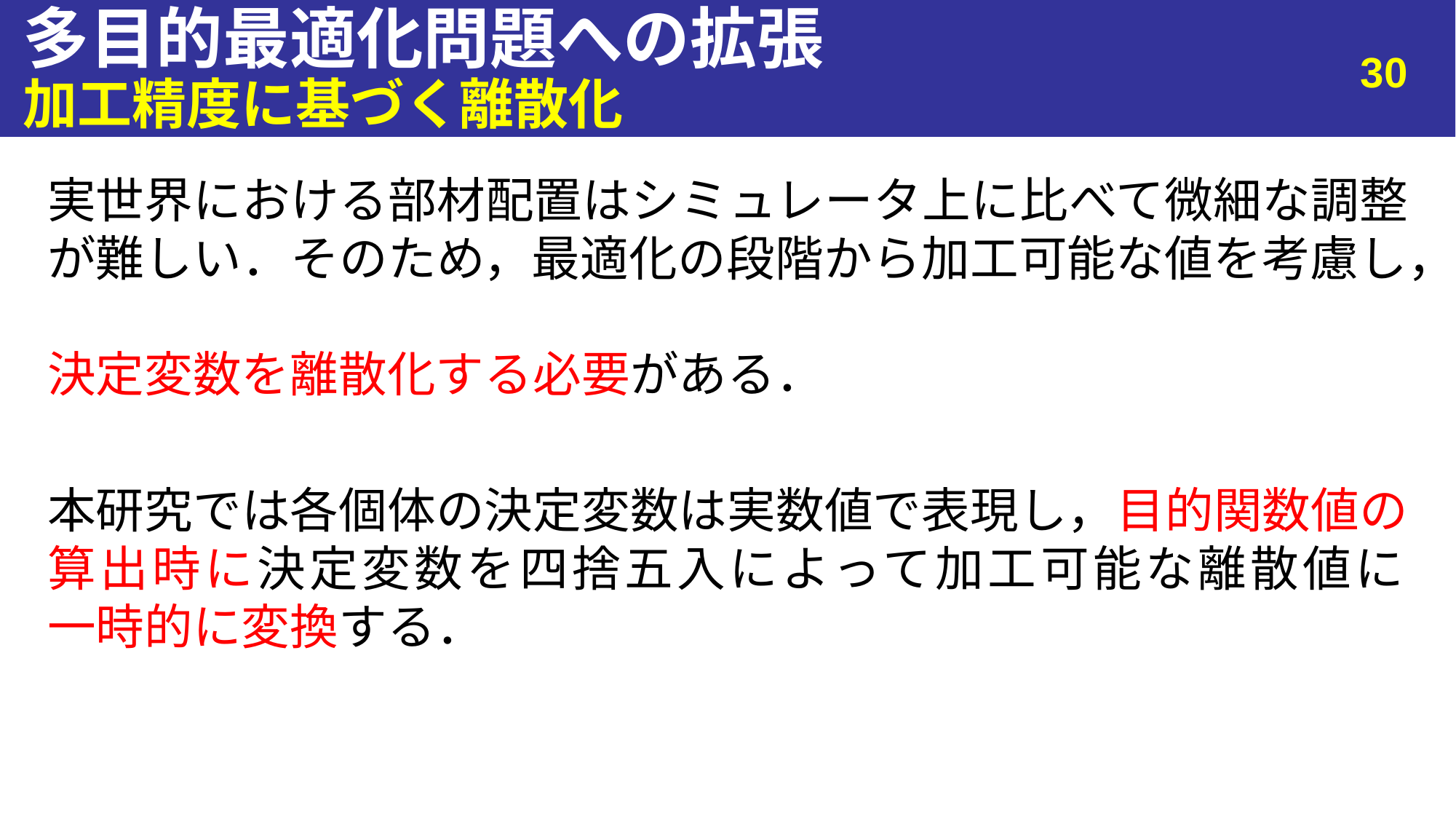

# 多目的最適化問題への拡張
30
加工精度に基づく離散化
実世界における部材配置はシミュレータ上に比べて微細な調整が難しい．そのため，最適化の段階から加工可能な値を考慮し，
決定変数を離散化する必要がある．

本研究では各個体の決定変数は実数値で表現し，目的関数値の算出時に決定変数を四捨五入によって加工可能な離散値に
一時的に変換する．